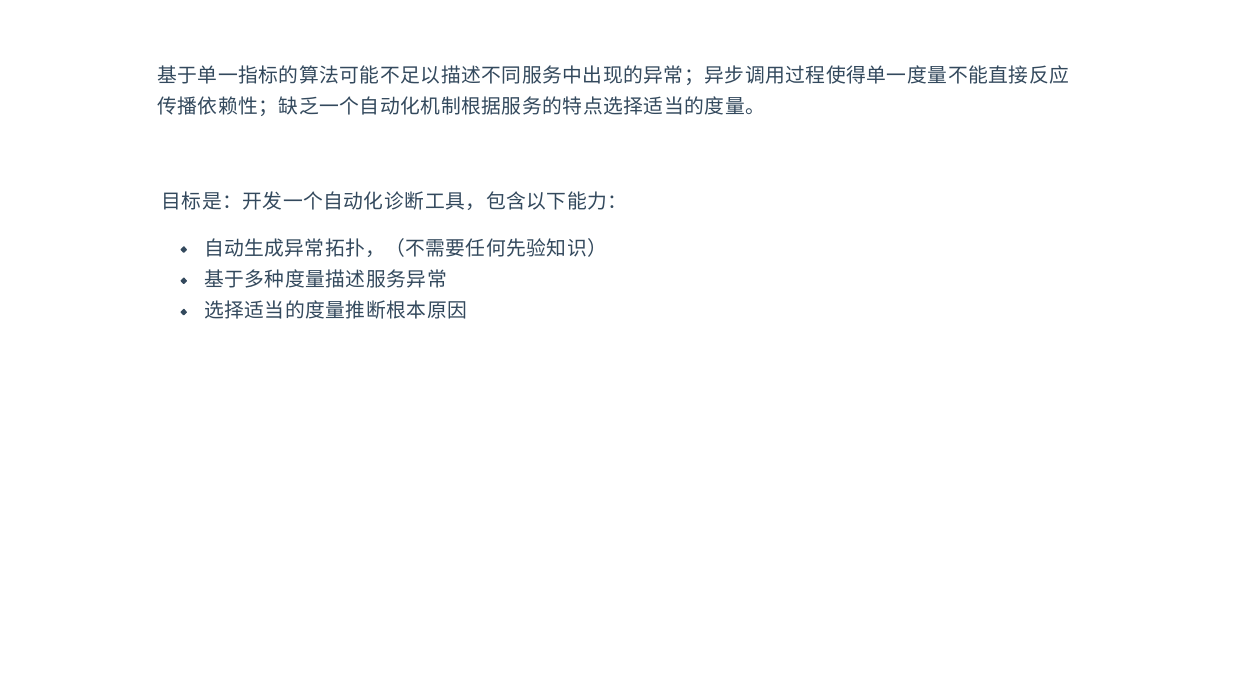

基于单一指标的算法可能不足以描述不同服务中出现的异常；异步调用过程使得单一度量不能直接反应 传播依赖性；缺乏一个自动化机制根据服务的特点选择适当的度量。
目标是：开发一个自动化诊断工具，包含以下能力：
自动生成异常拓扑，（不需要任何先验知识） 基于多种度量描述服务异常
选择适当的度量推断根本原因